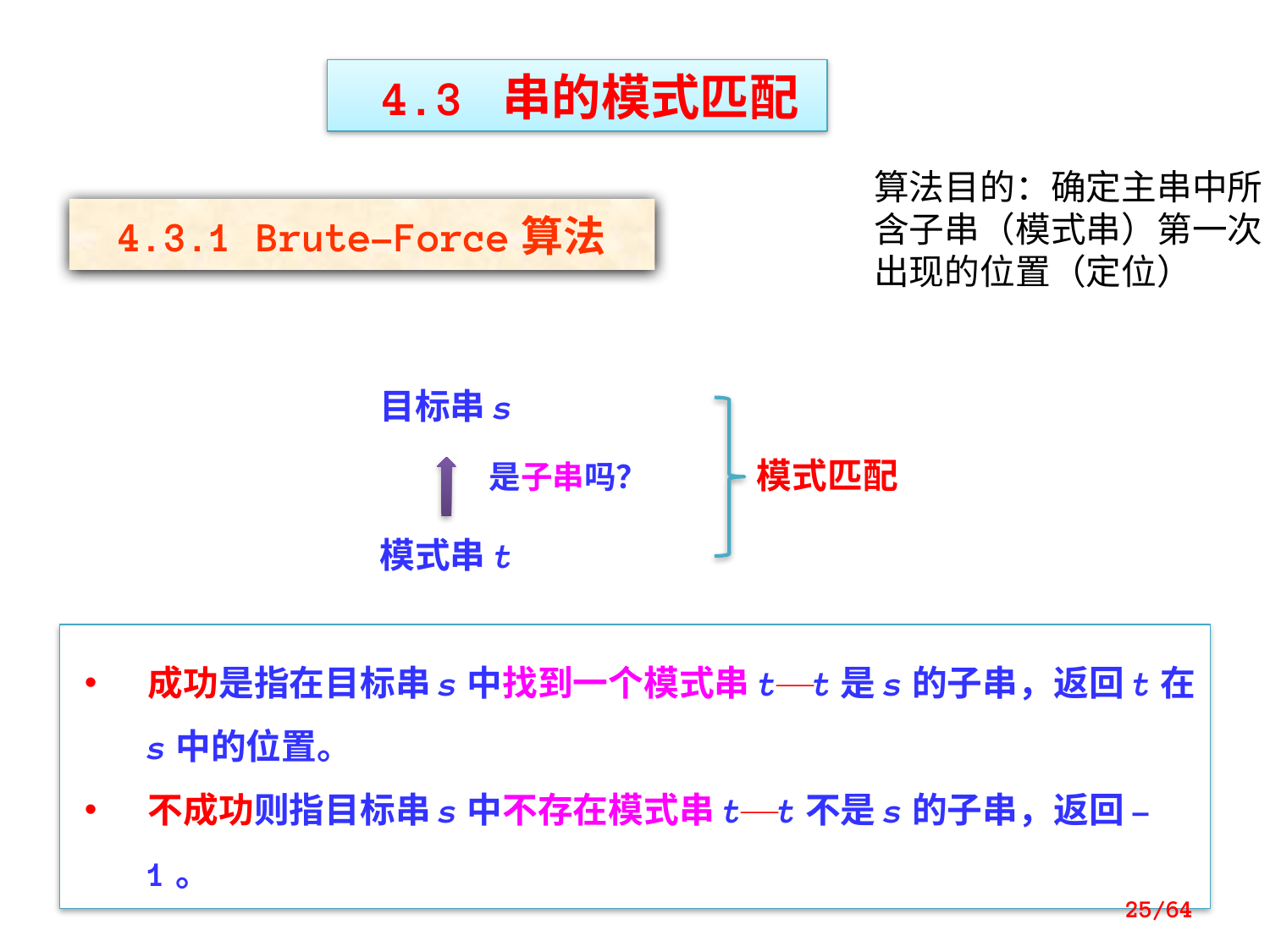

4.3 串的模式匹配
算法目的：确定主串中所含子串（模式串）第一次出现的位置（定位）
4.3.1 Brute-Force算法
目标串s

模式匹配
是子串吗？

模式串t
成功是指在目标串s中找到一个模式串t⎯t是s的子串，返回t在s中的位置。
不成功则指目标串s中不存在模式串t⎯t不是s的子串，返回-1。
25/64